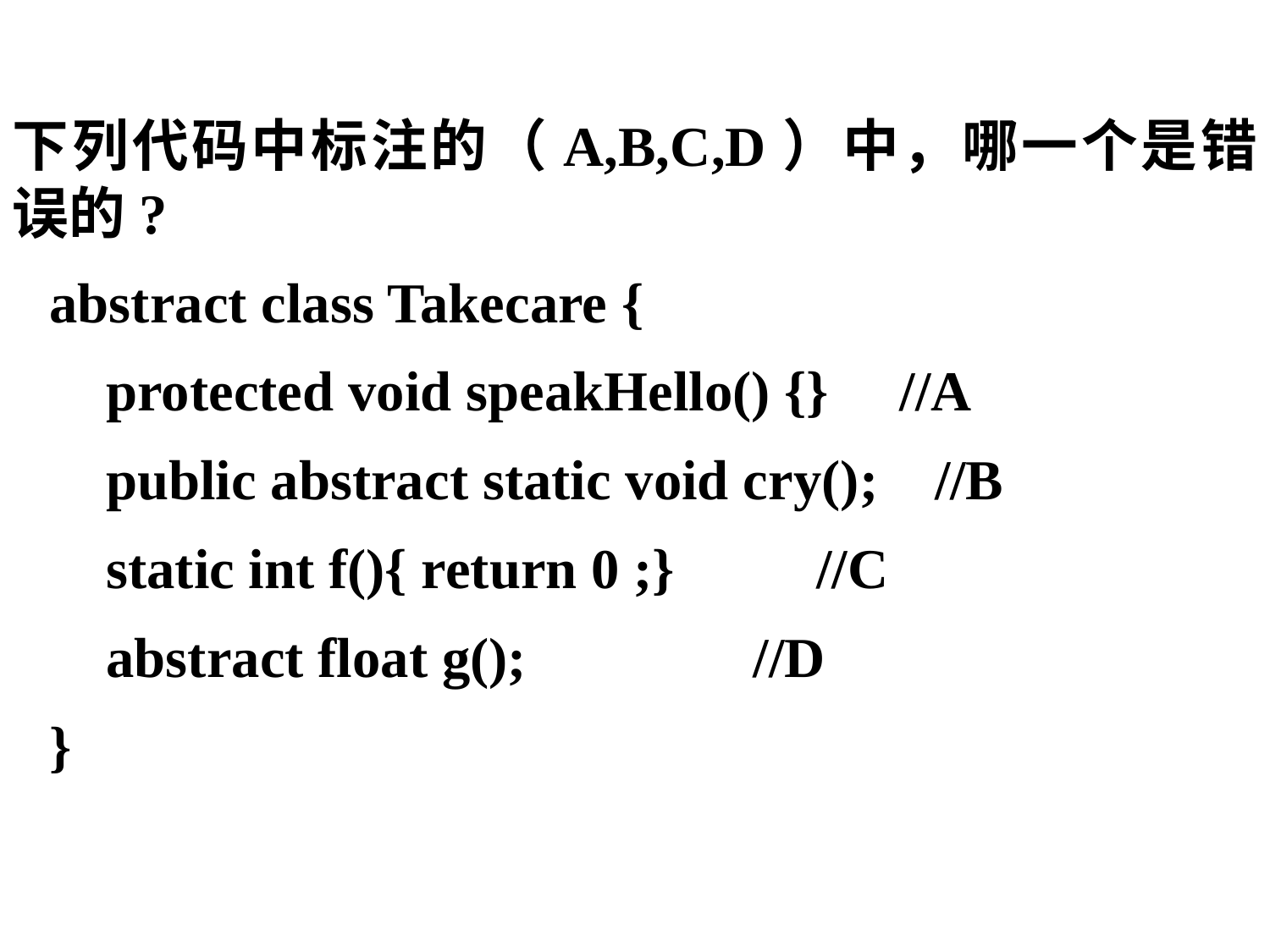

下列代码中标注的（A,B,C,D）中，哪一个是错误的?
abstract class Takecare {
    protected void speakHello() {}     //A
    public abstract static void cry();    //B
    static int f(){ return 0 ;}          //C
    abstract float g();                //D
}